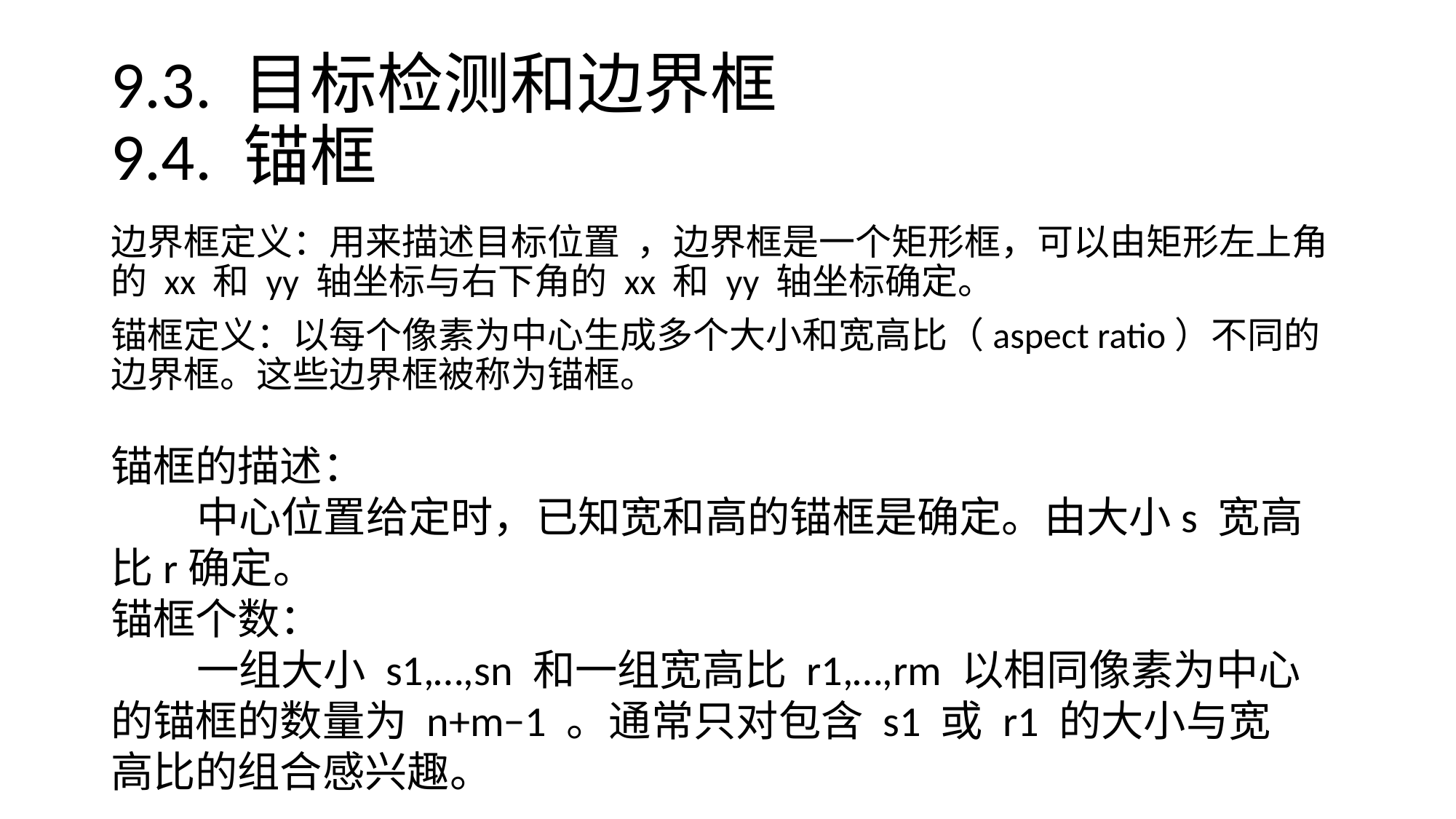

# 9.3. 目标检测和边界框 9.4. 锚框
边界框定义：用来描述目标位置  ，边界框是一个矩形框，可以由矩形左上角的 xx 和 yy 轴坐标与右下角的 xx 和 yy 轴坐标确定。
锚框定义：以每个像素为中心生成多个大小和宽高比（aspect ratio）不同的边界框。这些边界框被称为锚框。
锚框的描述：
        中心位置给定时，已知宽和高的锚框是确定。由大小s 宽高比r确定。
锚框个数：
        一组大小 s1,…,sn 和一组宽高比 r1,…,rm 以相同像素为中心的锚框的数量为 n+m−1 。通常只对包含 s1 或 r1 的大小与宽高比的组合感兴趣。